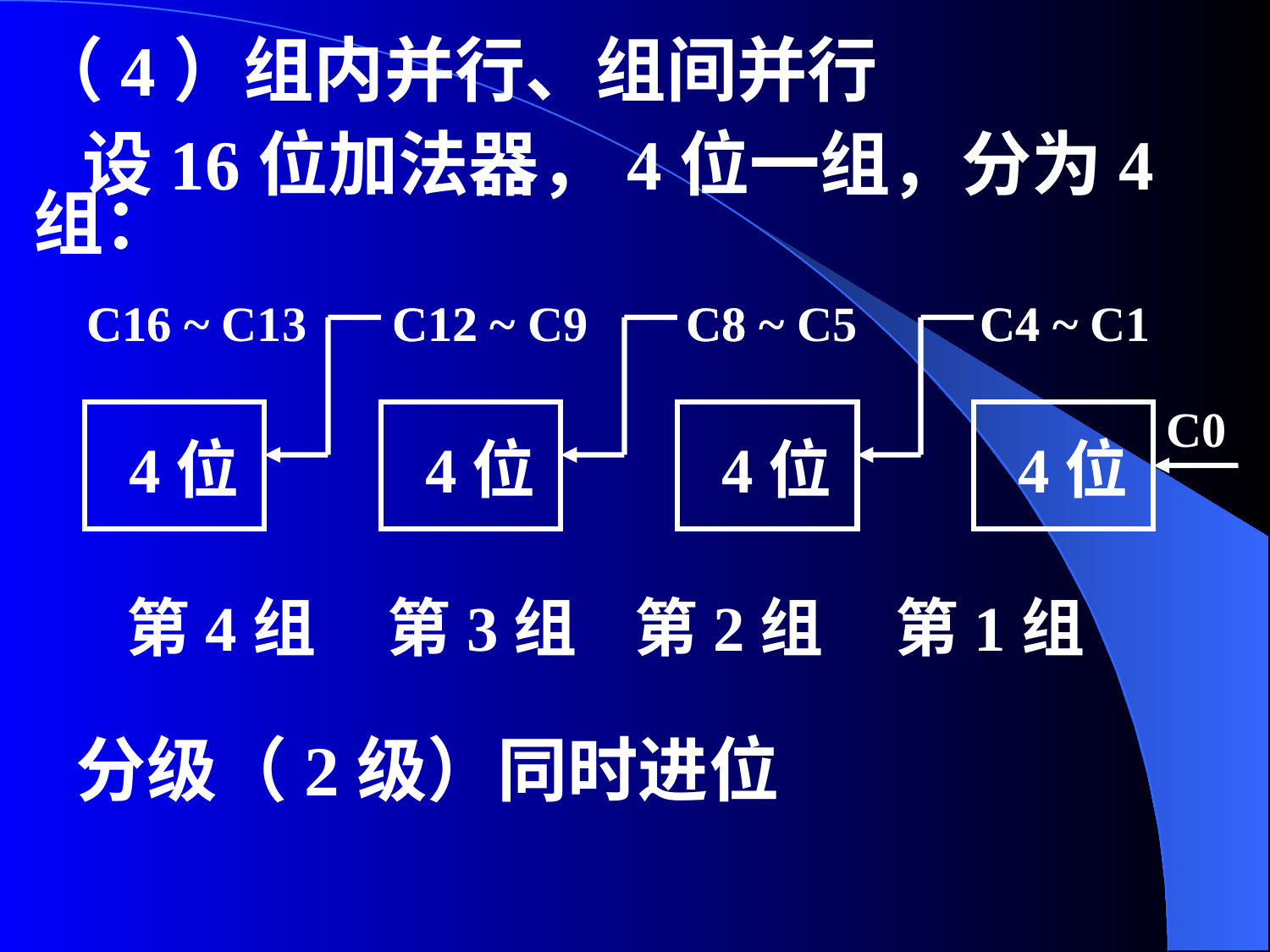

（4）组内并行、组间并行
  设16位加法器，4位一组，分为4组：
C16 ~ C13       C12 ~ C9        C8 ~ C5          C4 ~ C1
C16                  C12                 C8                   C4

C0

4位
4位
4位
4位

 第4组     第3组    第2组     第1组
分级（2级）同时进位